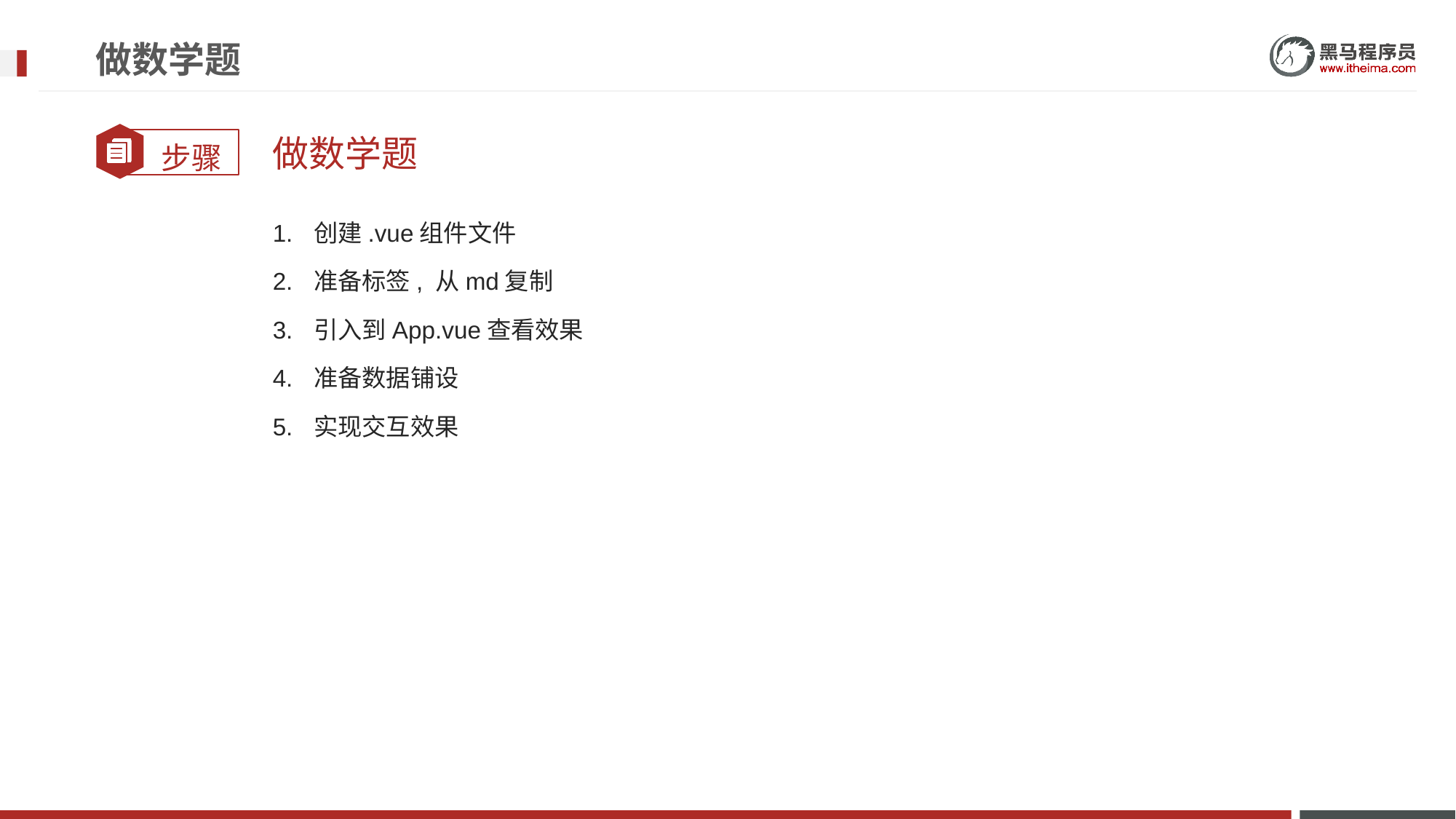

# 做数学题
做数学题
创建.vue组件文件
准备标签, 从md复制
引入到App.vue查看效果
准备数据铺设
实现交互效果